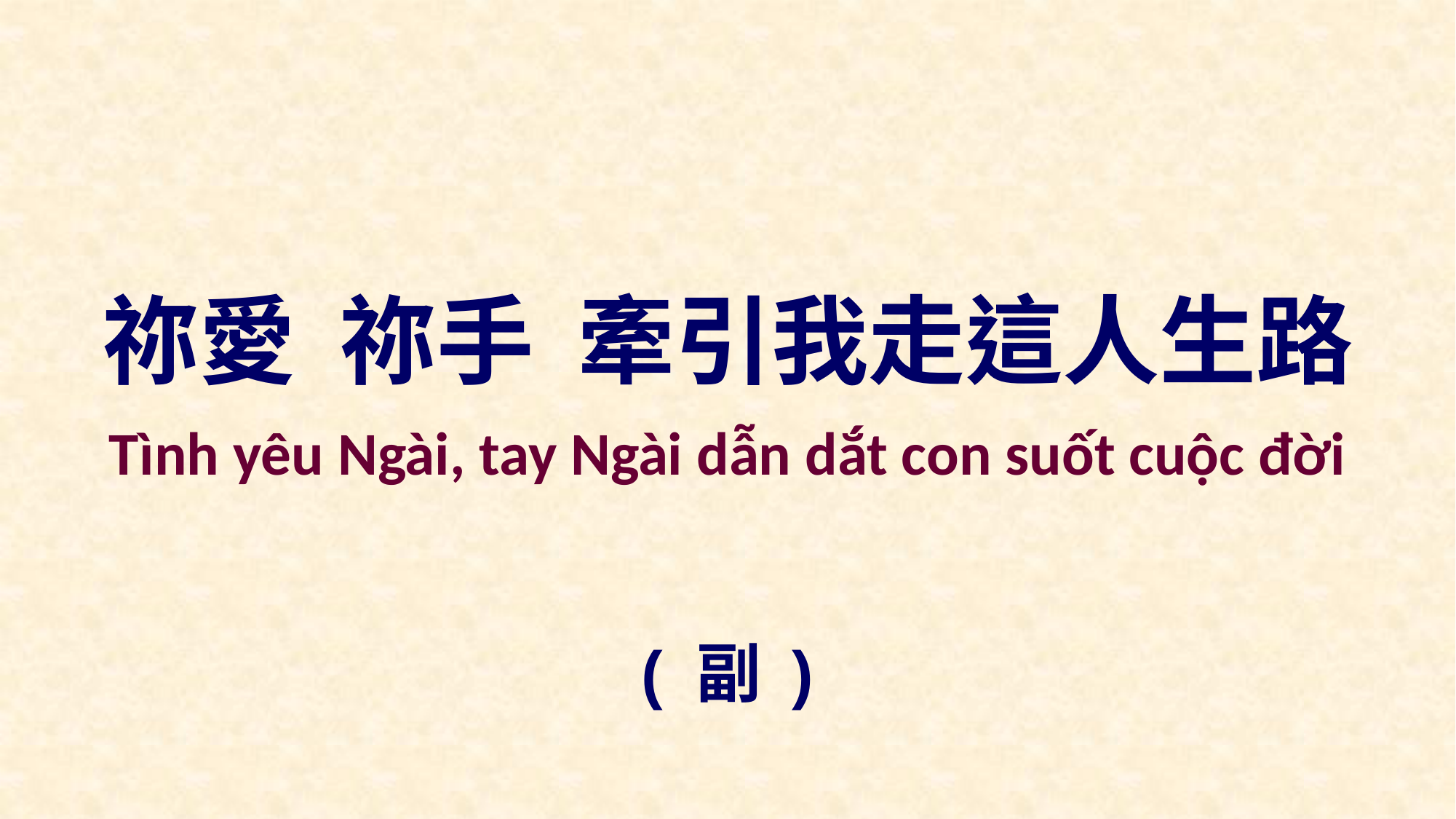

祢愛  祢手  牽引我走這人生路
Tình yêu Ngài, tay Ngài dẫn dắt con suốt cuộc đời
( 副 )